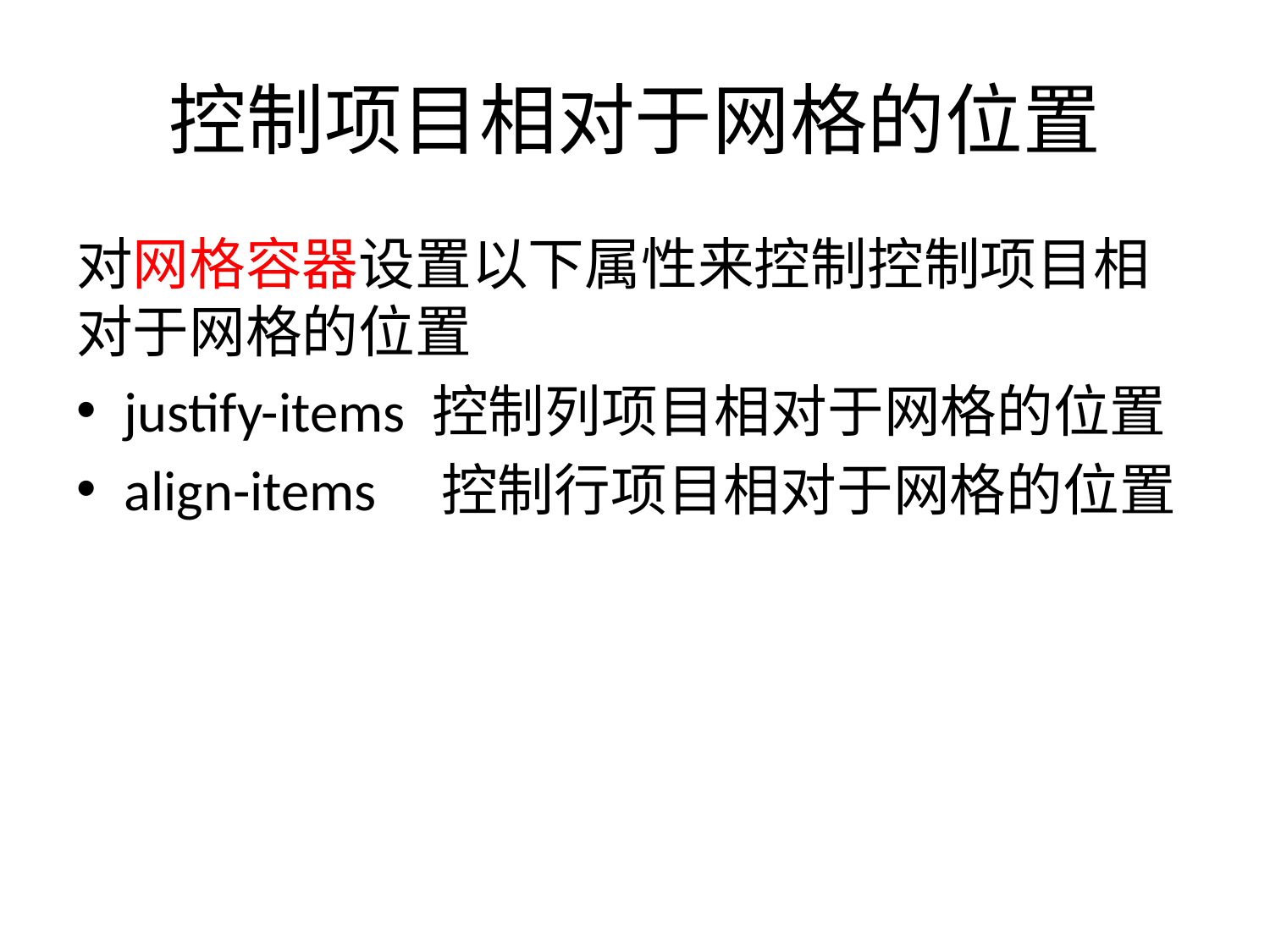

# 控制项目相对于网格的位置
对网格容器设置以下属性来控制控制项目相对于网格的位置
justify-items 控制列项目相对于网格的位置
align-items    控制行项目相对于网格的位置